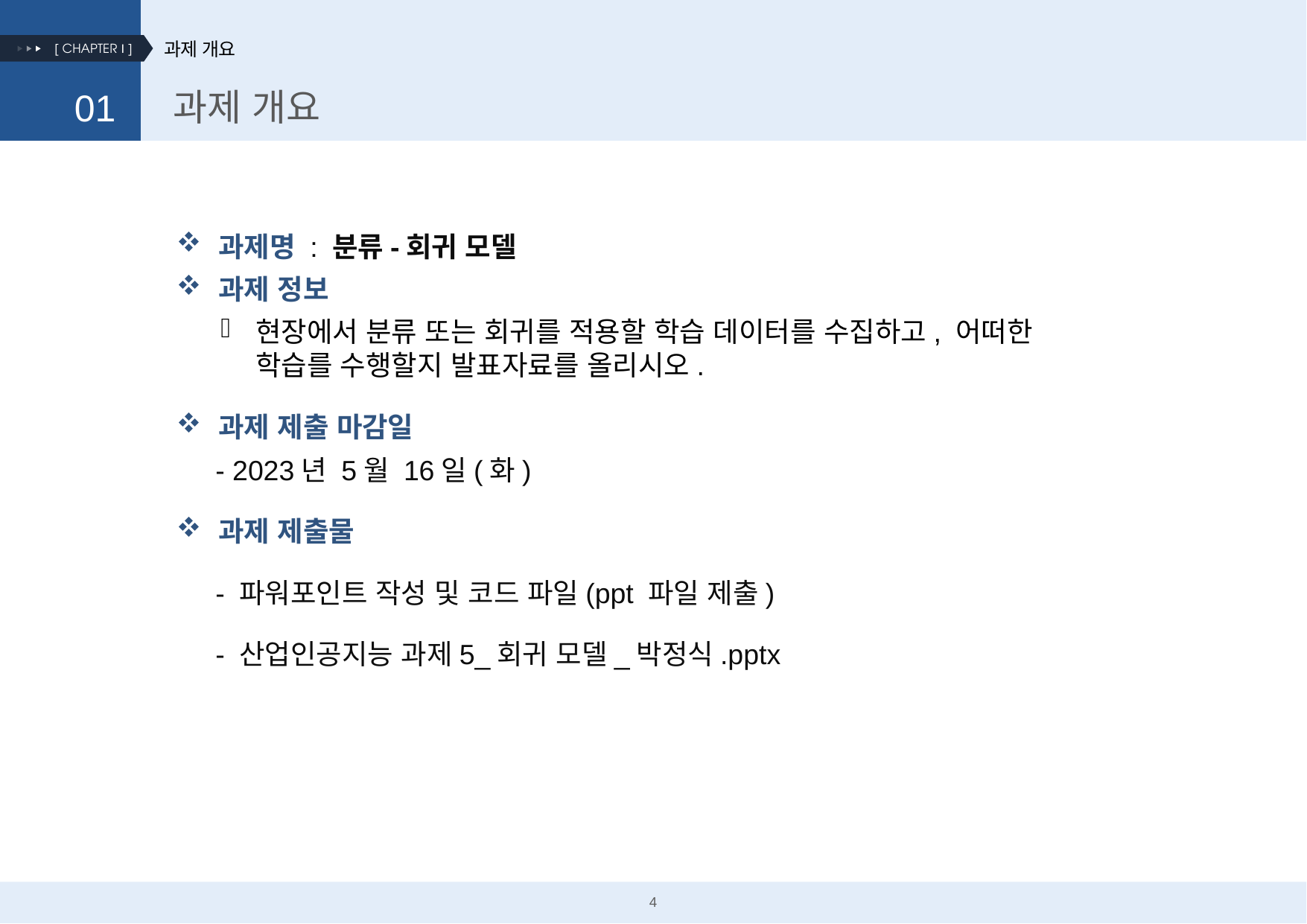

과제 개요
01
과제명 : 분류-회귀 모델
과제 정보
현장에서 분류 또는 회귀를 적용할 학습 데이터를 수집하고, 어떠한 학습를 수행할지 발표자료를 올리시오.
과제 제출 마감일
     - 2023년 5월 16일(화)
과제 제출물
     - 파워포인트 작성 및 코드 파일(ppt 파일 제출)
     - 산업인공지능 과제5_회귀 모델_박정식.pptx